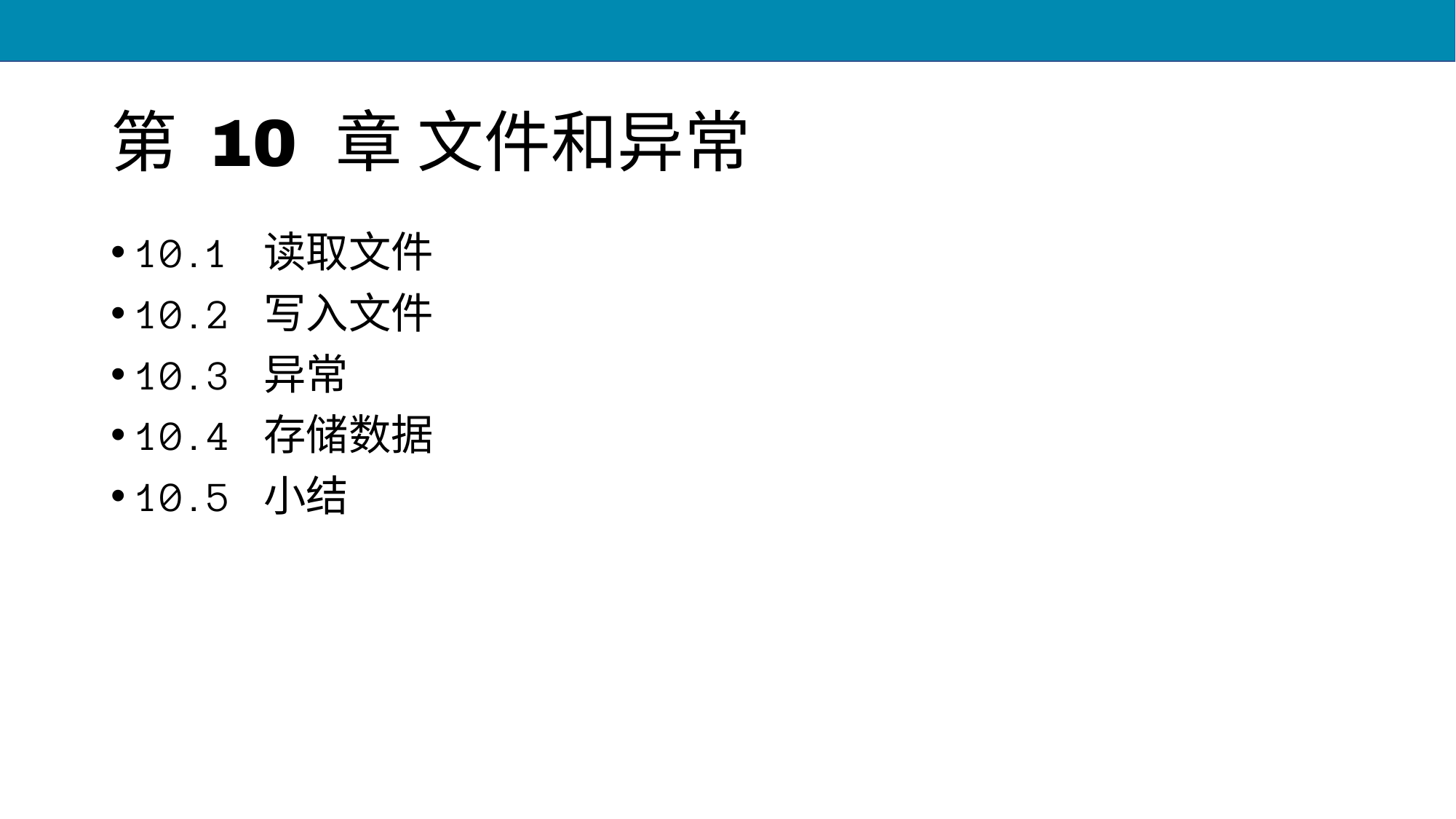

# 第 10 章 文件和异常
10.1 读取文件
10.2 写入文件
10.3 异常
10.4 存储数据
10.5 小结